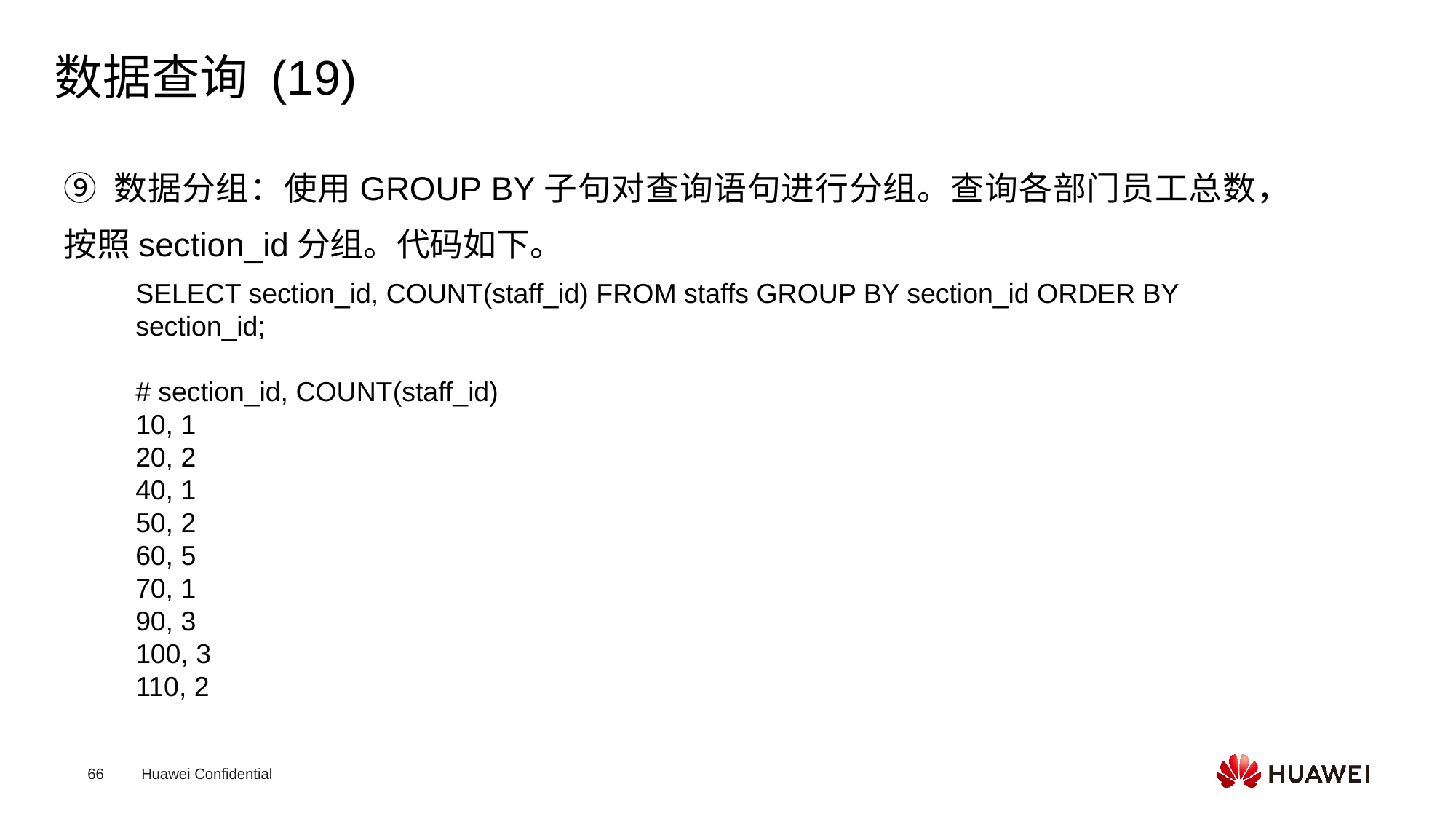

# 数据查询 (19)
⑨ 数据分组：使用GROUP BY子句对查询语句进行分组。查询各部门员工总数，按照section_id分组。代码如下。
SELECT section_id, COUNT(staff_id) FROM staffs GROUP BY section_id ORDER BY section_id;                                                  # section_id, COUNT(staff_id)10, 120, 240, 150, 260, 570, 190, 3100, 3110, 2